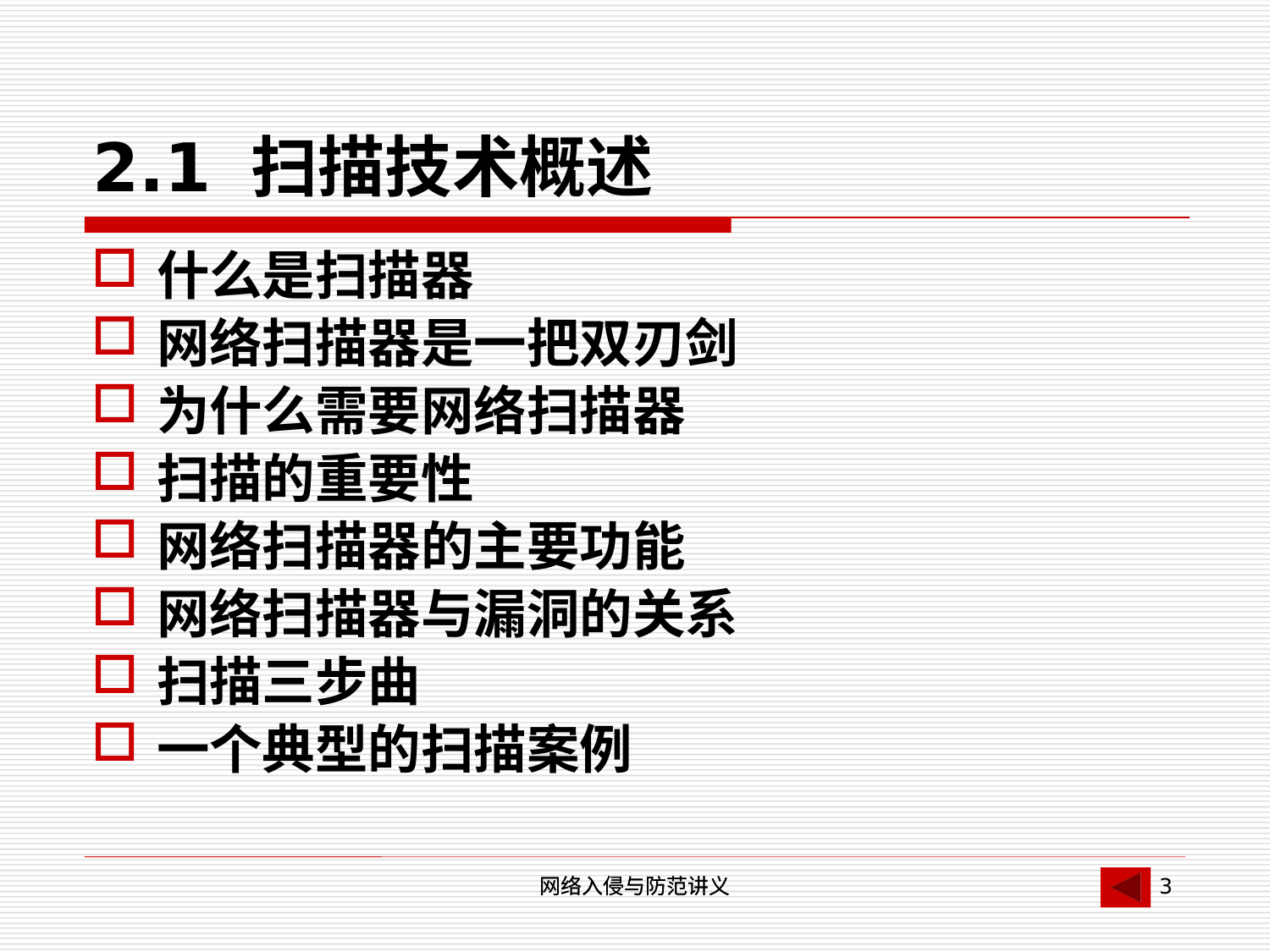

# 2.1 扫描技术概述
什么是扫描器
网络扫描器是一把双刃剑
为什么需要网络扫描器
扫描的重要性
网络扫描器的主要功能
网络扫描器与漏洞的关系
扫描三步曲
一个典型的扫描案例

网络入侵与防范讲义
网络入侵与防范讲义
3
3